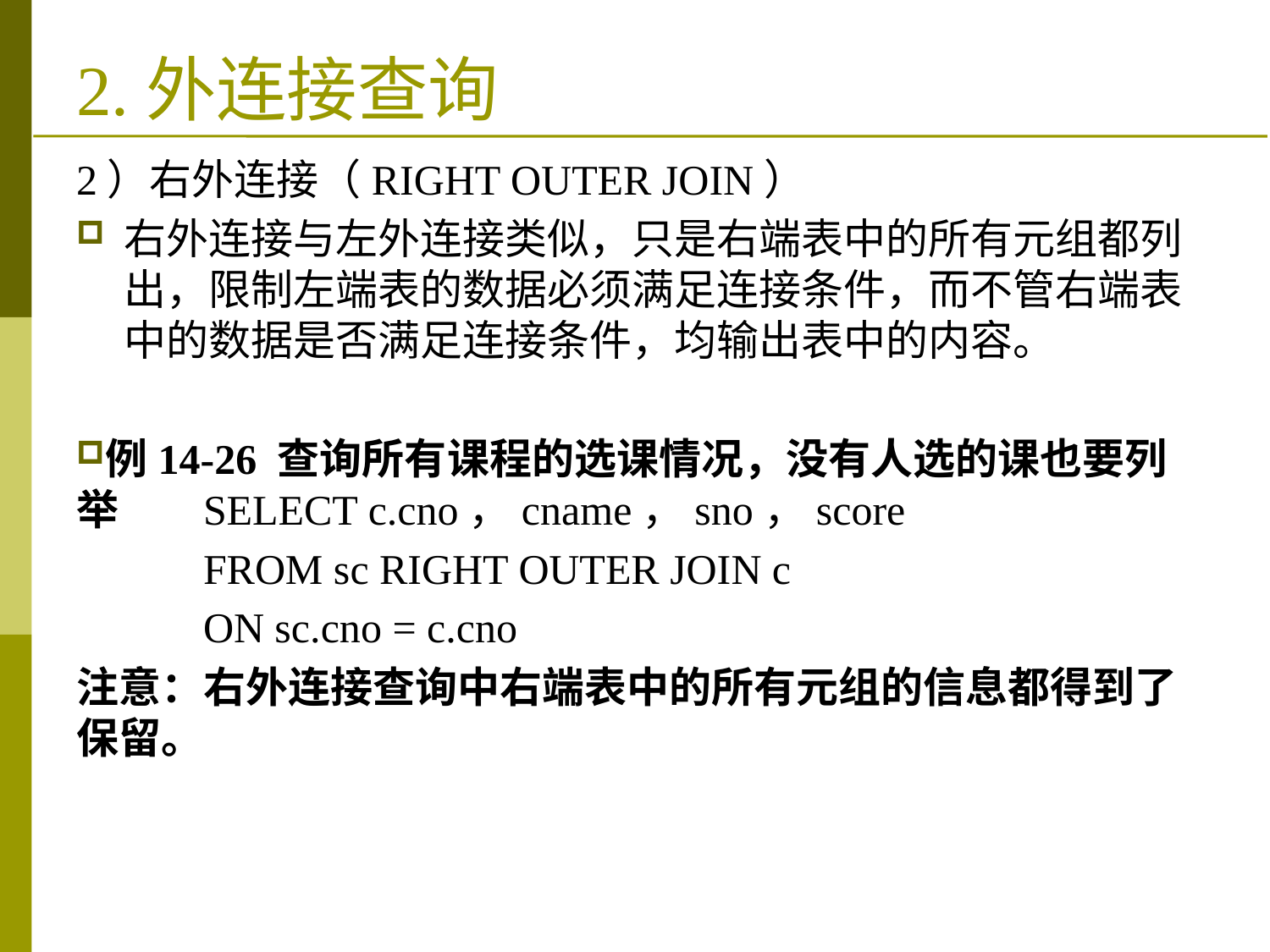

# 2.外连接查询
2）右外连接（RIGHT OUTER JOIN）
右外连接与左外连接类似，只是右端表中的所有元组都列出，限制左端表的数据必须满足连接条件，而不管右端表中的数据是否满足连接条件，均输出表中的内容。

例14-26 查询所有课程的选课情况，没有人选的课也要列举 	SELECT c.cno，cname，sno，score
　　	FROM sc RIGHT OUTER JOIN c
	ON sc.cno = c.cno
注意：右外连接查询中右端表中的所有元组的信息都得到了保留。